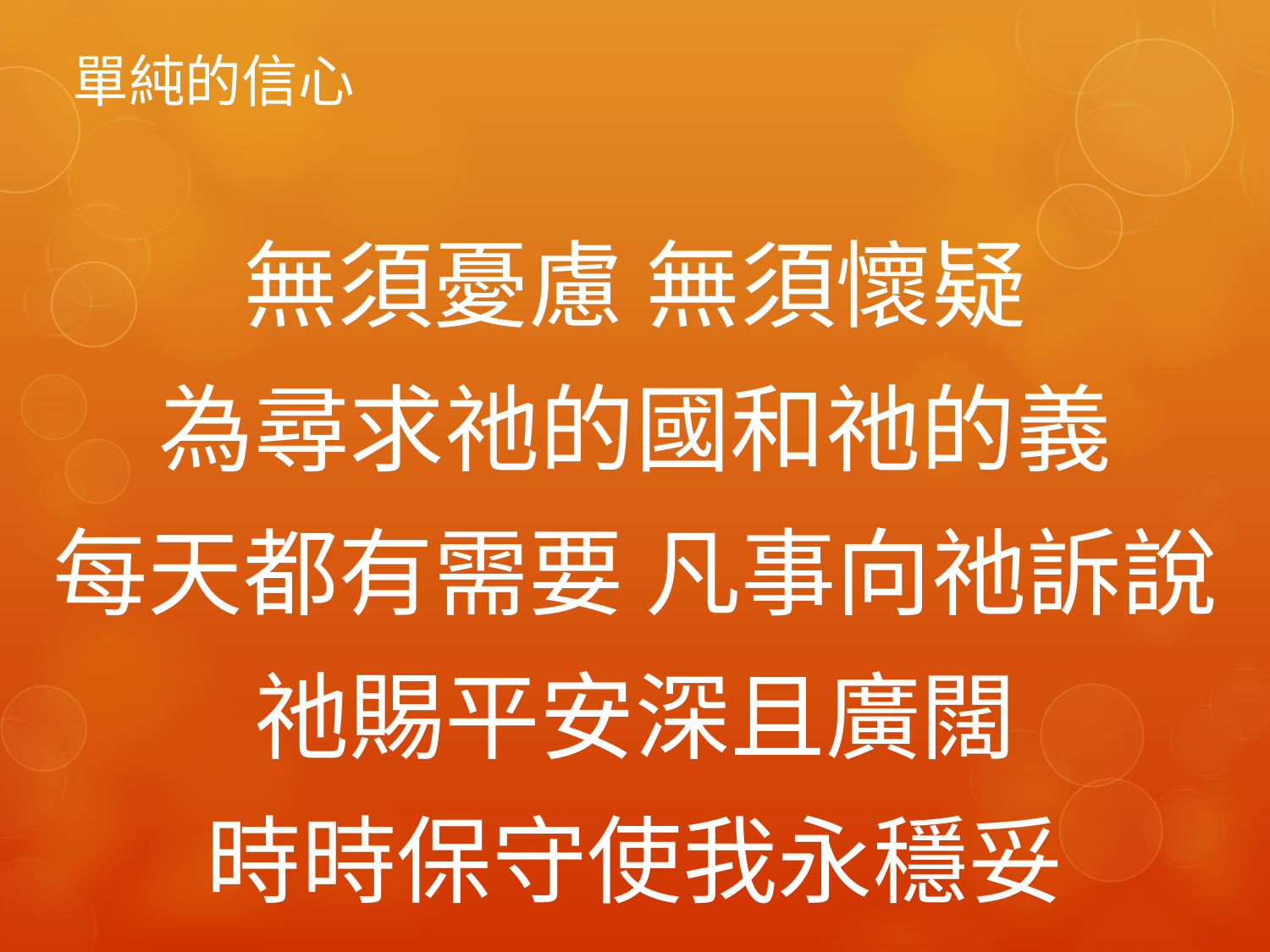

# 單純的信心
無須憂慮 無須懷疑
為尋求祂的國和祂的義
每天都有需要 凡事向祂訴說
祂賜平安深且廣闊
時時保守使我永穩妥